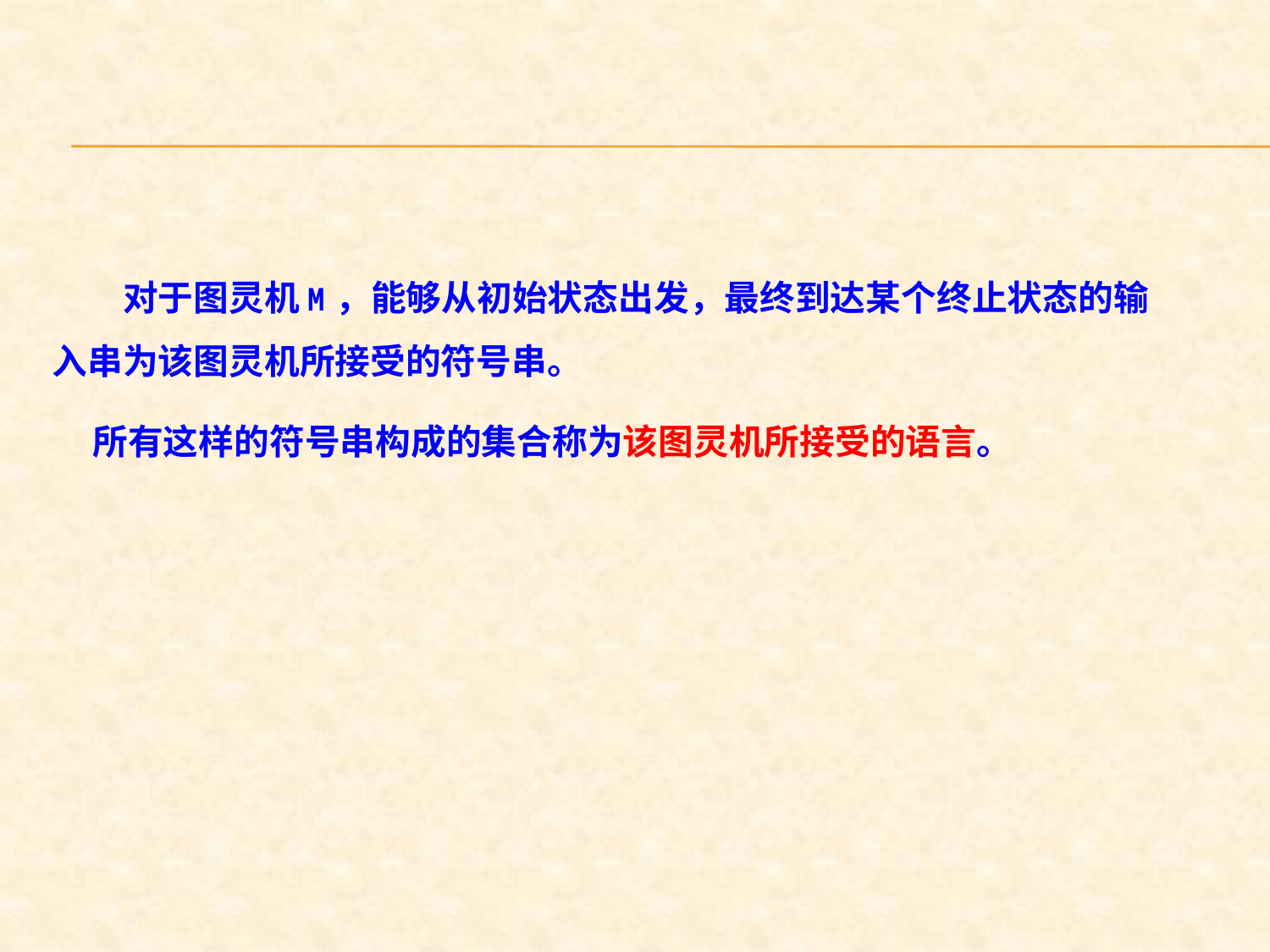

对于图灵机M，能够从初始状态出发，最终到达某个终止状态的输入串为该图灵机所接受的符号串。
    所有这样的符号串构成的集合称为该图灵机所接受的语言。